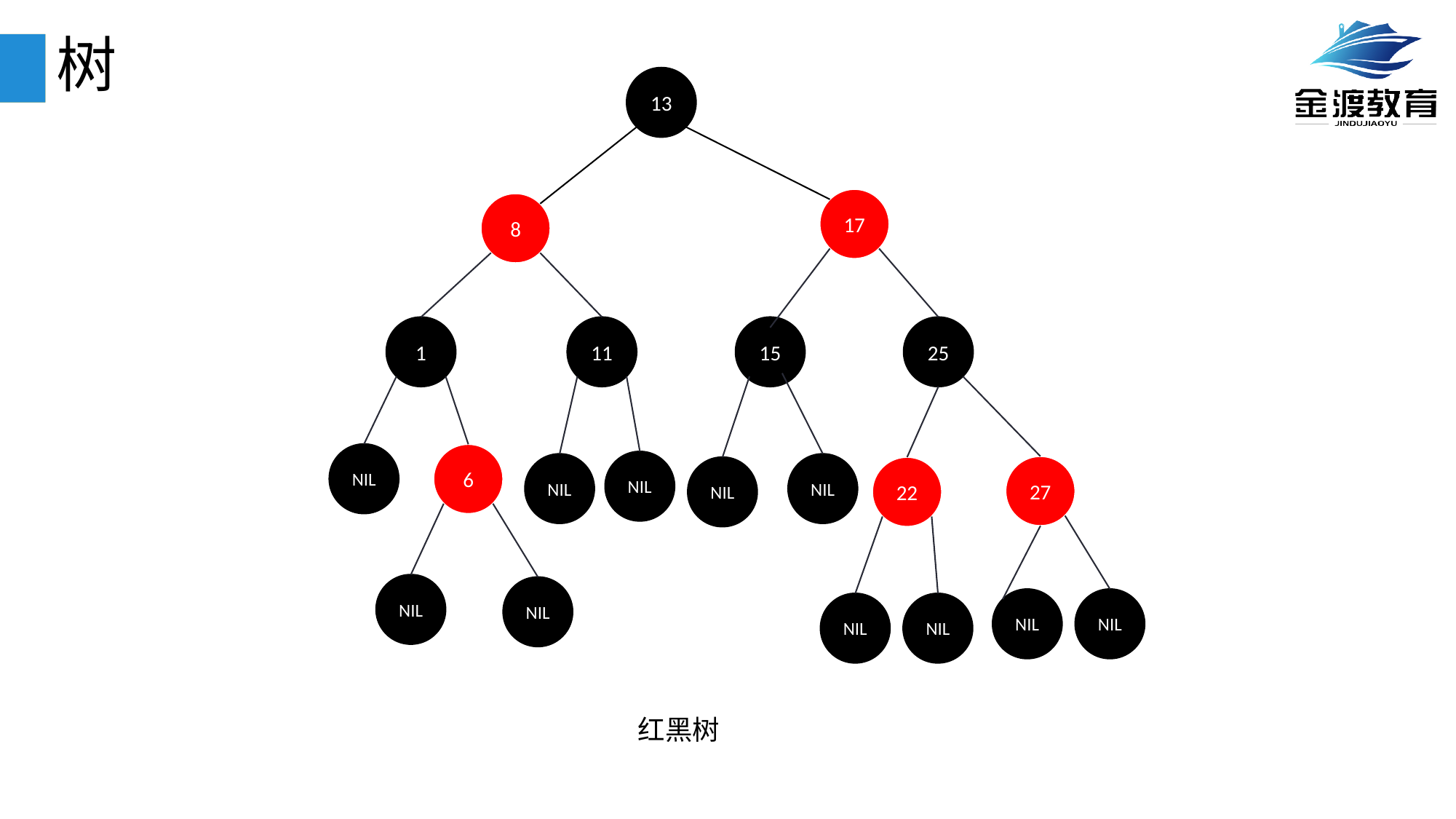

# 树
13
17
8
1
11
15
25
NIL
6
NIL
NIL
NIL
27
22
NIL
NIL
NIL
NIL
NIL
NIL
NIL
红黑树